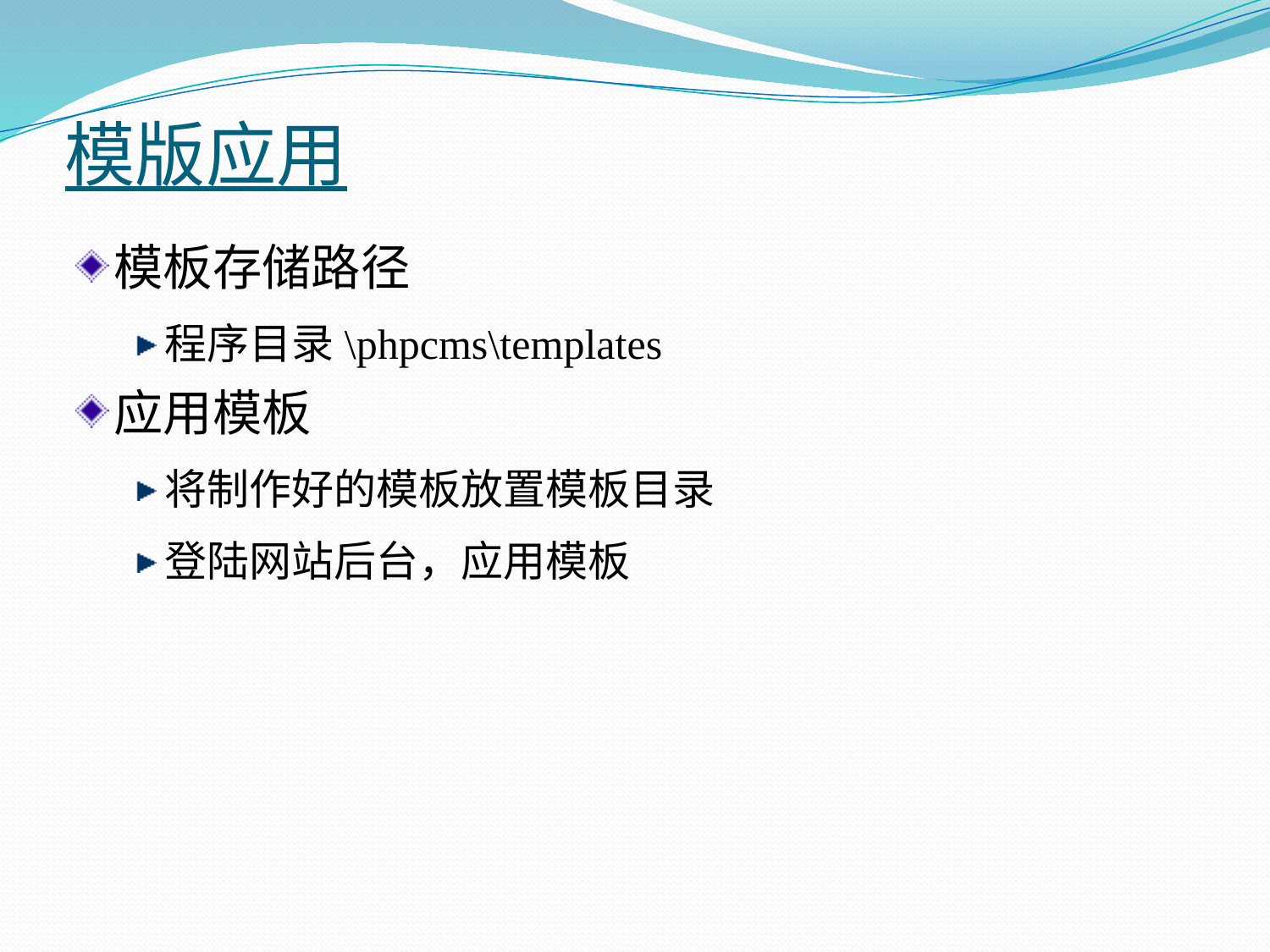

# 模版应用
模板存储路径
程序目录\phpcms\templates
应用模板
将制作好的模板放置模板目录
登陆网站后台，应用模板